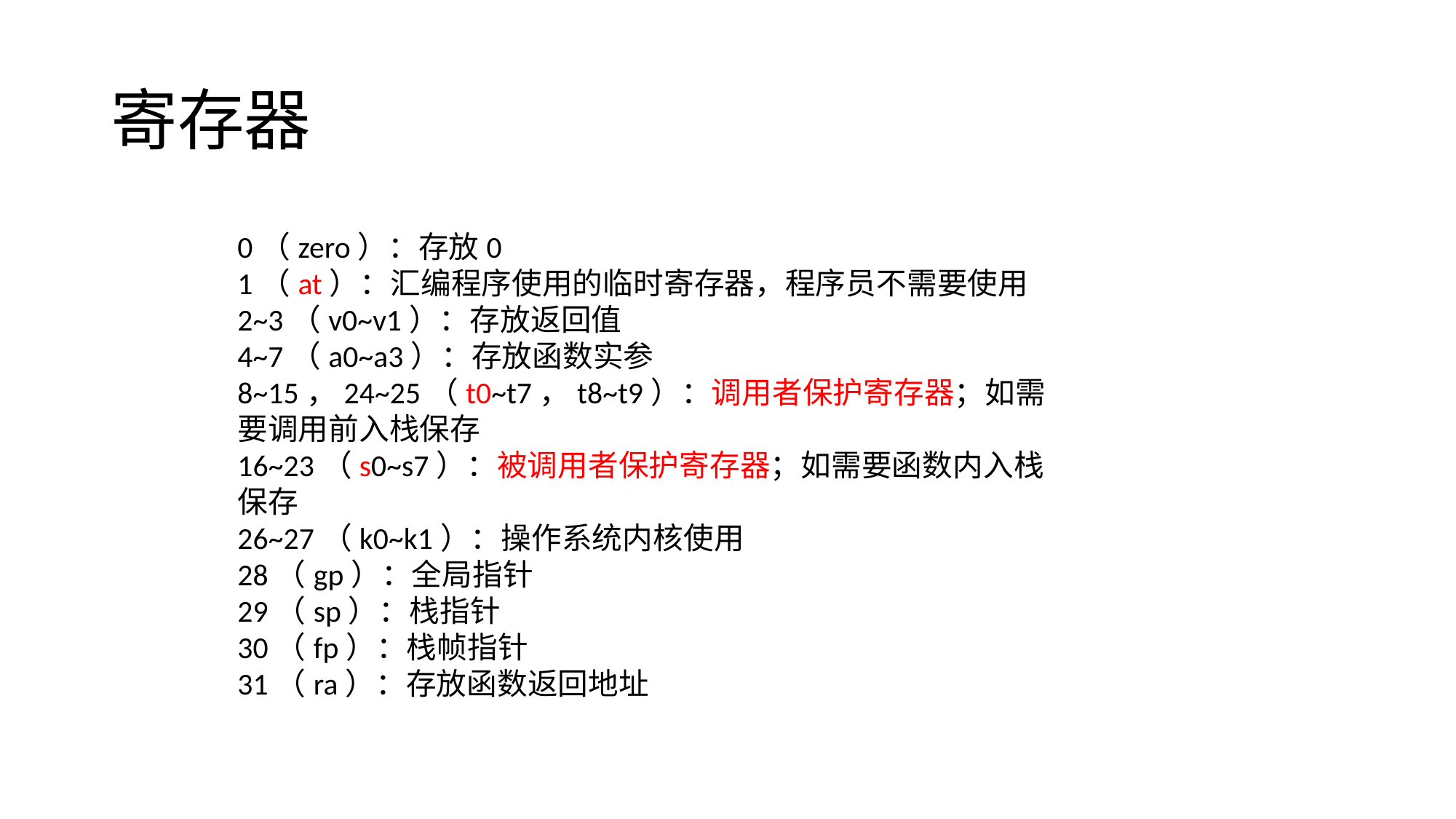

# 寄存器
0（zero）：存放0
1（at）：汇编程序使用的临时寄存器，程序员不需要使用
2~3（v0~v1）：存放返回值
4~7（a0~a3）：存放函数实参
8~15，24~25（t0~t7，t8~t9）：调用者保护寄存器；如需要调用前入栈保存
16~23（s0~s7）：被调用者保护寄存器；如需要函数内入栈保存
26~27（k0~k1）：操作系统内核使用
28（gp）：全局指针
29（sp）：栈指针
30（fp）：栈帧指针
31（ra）：存放函数返回地址